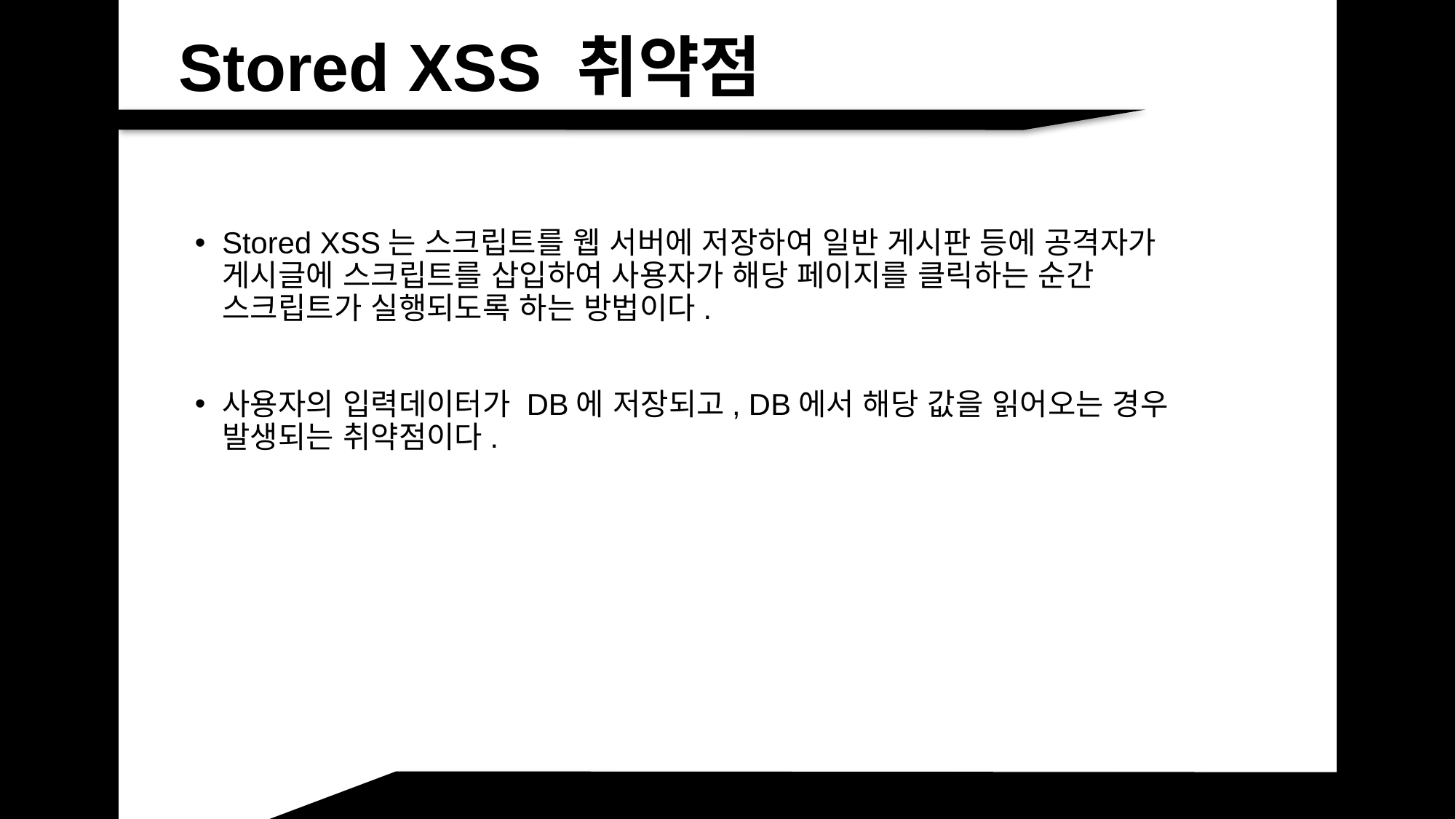

Stored XSS 취약점

Stored XSS는 스크립트를 웹 서버에 저장하여 일반 게시판 등에 공격자가 게시글에 스크립트를 삽입하여 사용자가 해당 페이지를 클릭하는 순간 스크립트가 실행되도록 하는 방법이다.

사용자의 입력데이터가 DB에 저장되고, DB에서 해당 값을 읽어오는 경우 발생되는 취약점이다.